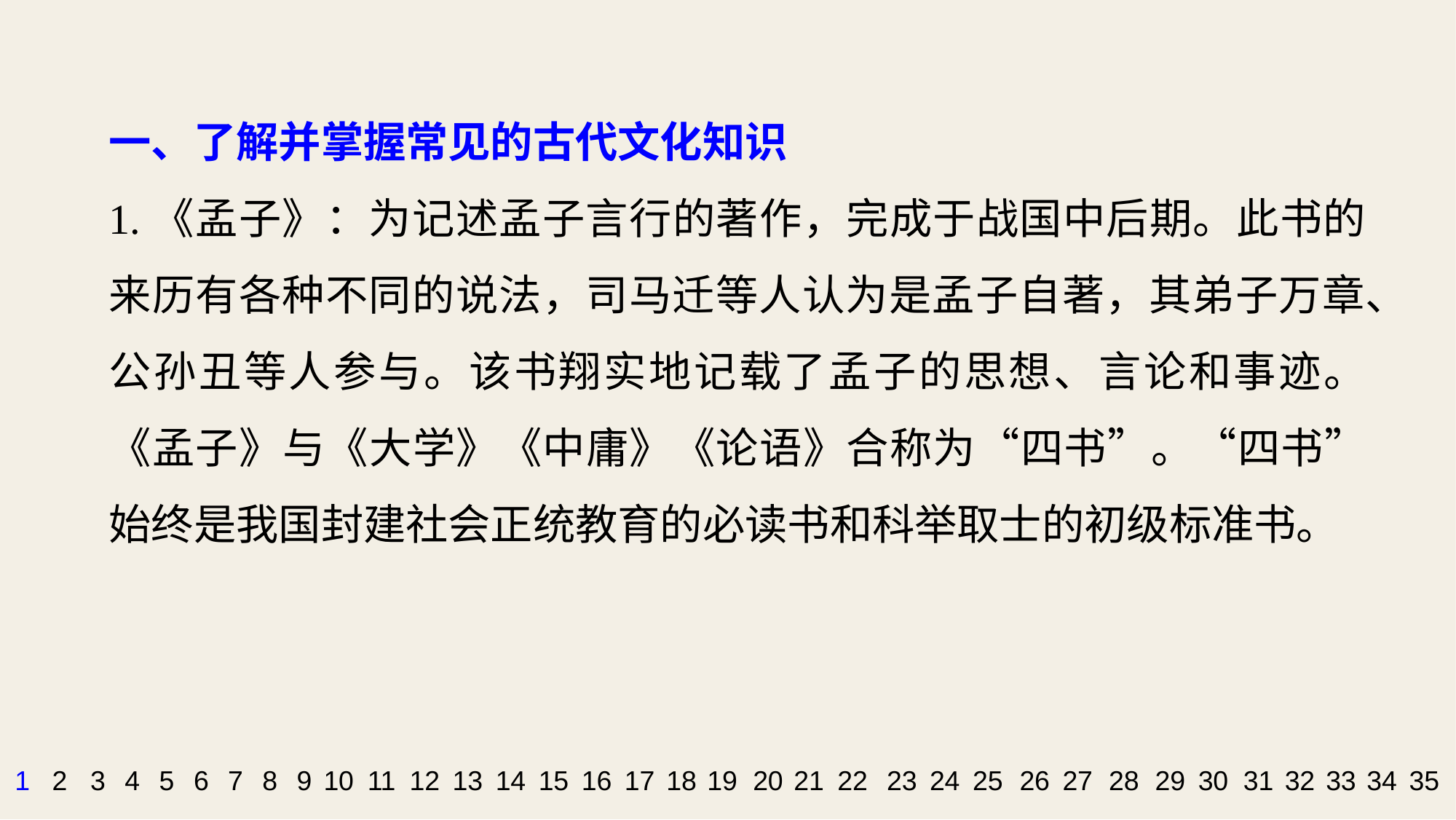

一、了解并掌握常见的古代文化知识
1.《孟子》：为记述孟子言行的著作，完成于战国中后期。此书的来历有各种不同的说法，司马迁等人认为是孟子自著，其弟子万章、公孙丑等人参与。该书翔实地记载了孟子的思想、言论和事迹。《孟子》与《大学》《中庸》《论语》合称为“四书”。“四书”始终是我国封建社会正统教育的必读书和科举取士的初级标准书。
1
2
3
4
5
6
7
8
9
10
11
12
13
14
15
16
17
18
19
20
21
22
23
24
25
26
27
28
29
30
31
32
33
34
35